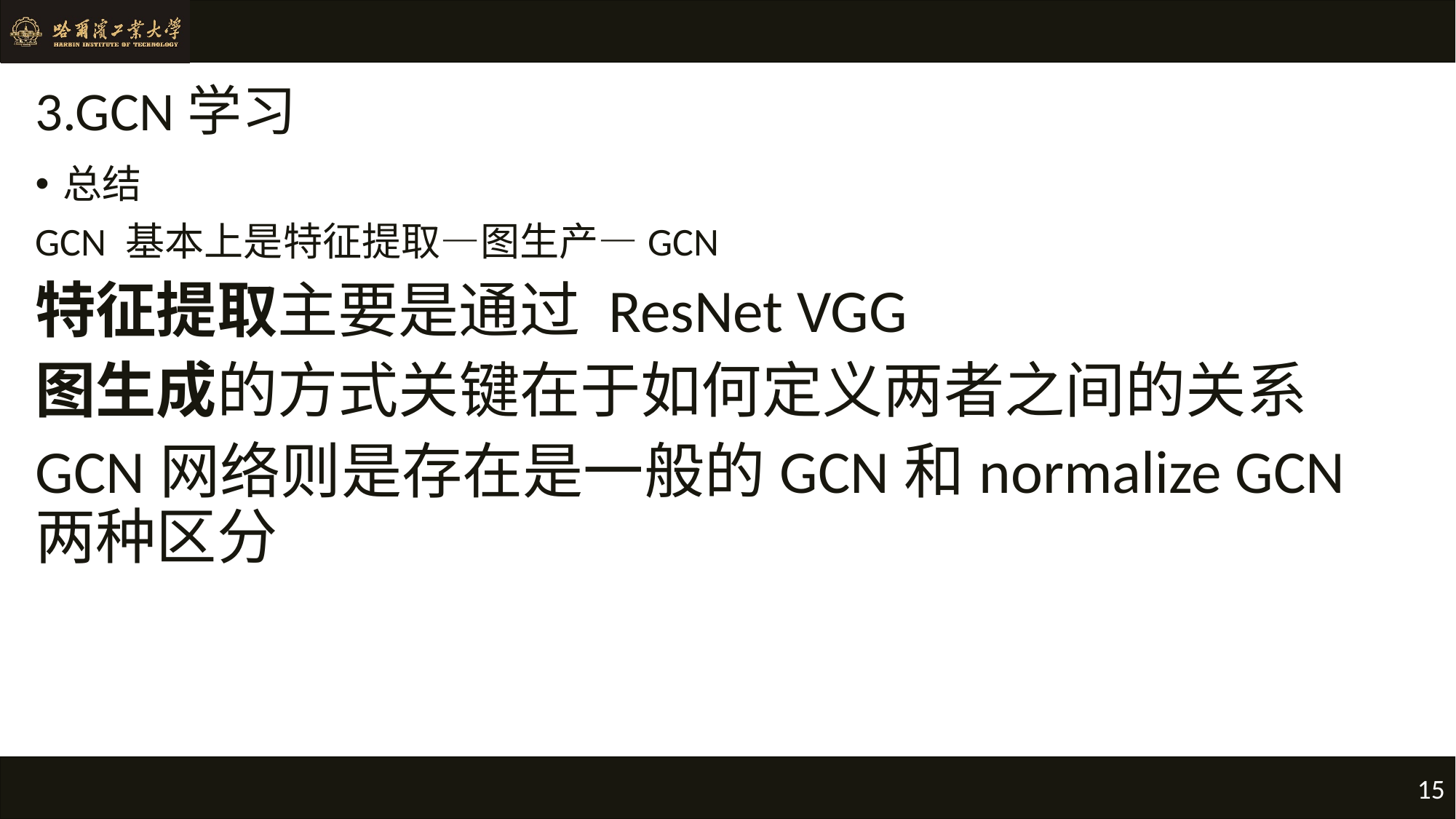

# 3.GCN学习
总结
GCN 基本上是特征提取—图生产—GCN
特征提取主要是通过 ResNet VGG
图生成的方式关键在于如何定义两者之间的关系
GCN网络则是存在是一般的GCN和normalize GCN两种区分

15